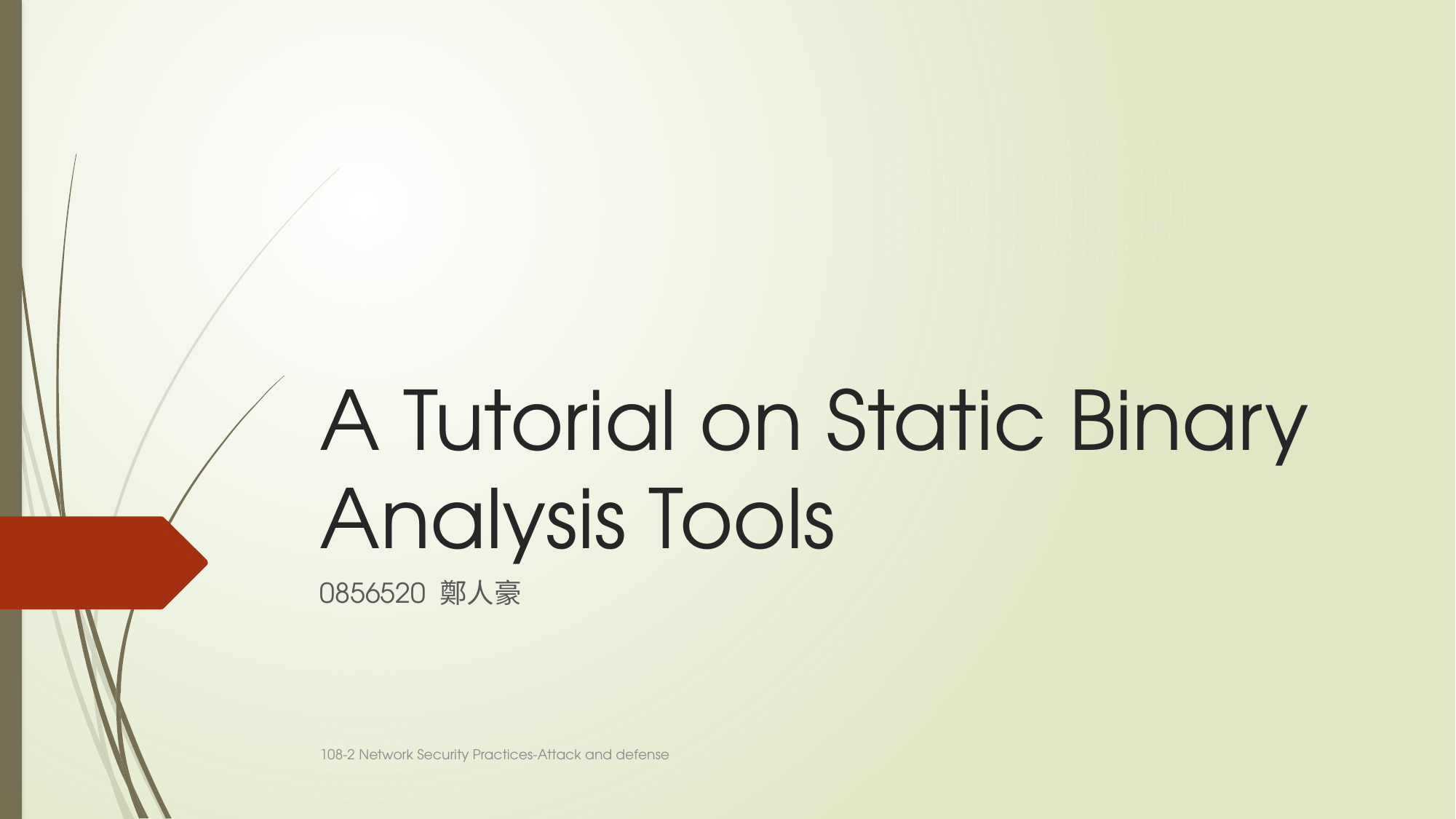

# A Tutorial on Static Binary Analysis Tools
0856520 鄭人豪
108-2 Network Security Practices-Attack and defense